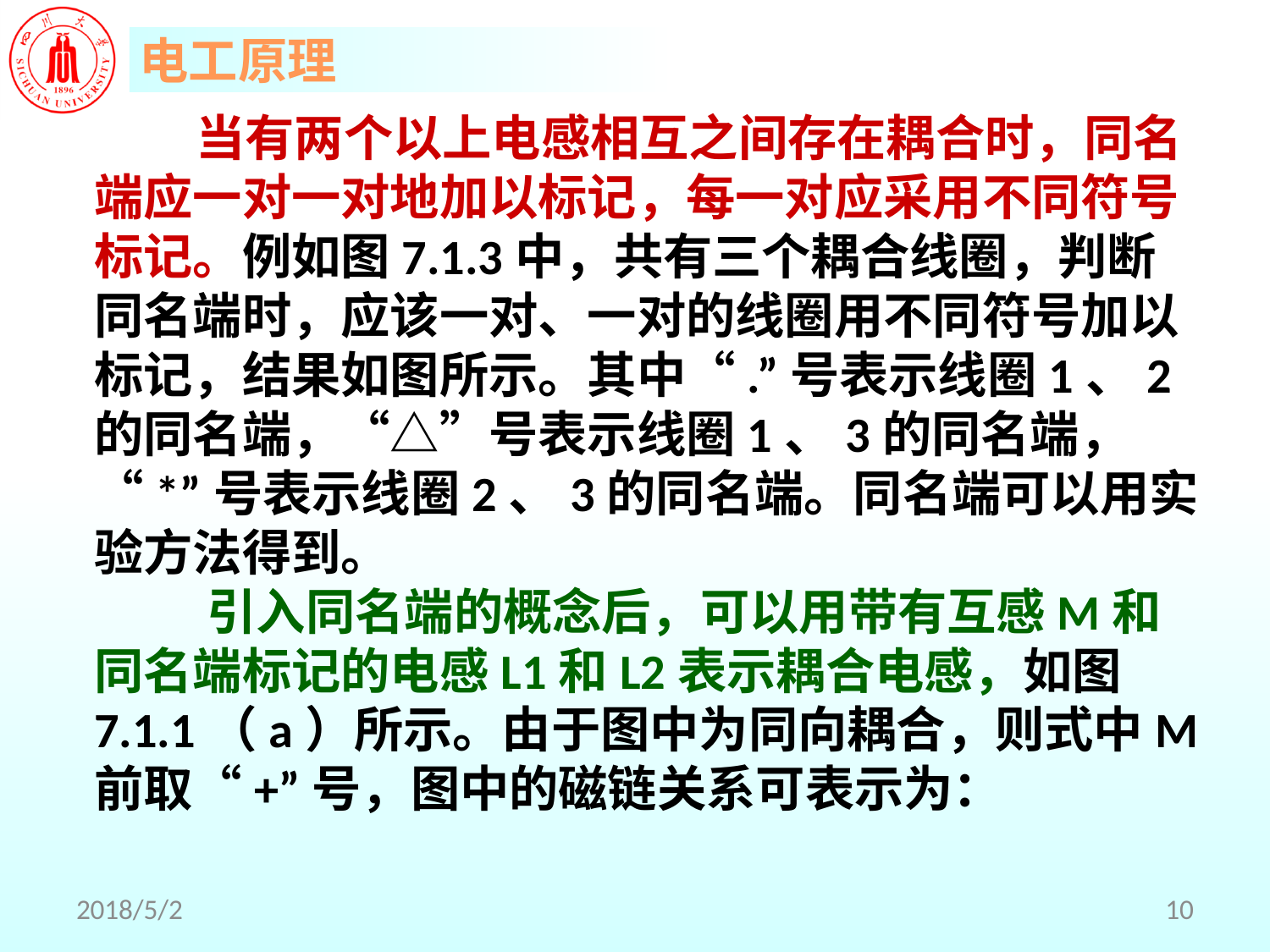

当有两个以上电感相互之间存在耦合时，同名端应一对一对地加以标记，每一对应采用不同符号标记。例如图7.1.3中，共有三个耦合线圈，判断同名端时，应该一对、一对的线圈用不同符号加以标记，结果如图所示。其中“.”号表示线圈1、2的同名端，“△”号表示线圈1、3的同名端，“*”号表示线圈2、3的同名端。同名端可以用实验方法得到。
         引入同名端的概念后，可以用带有互感M和同名端标记的电感L1和L2表示耦合电感，如图7.1.1（a）所示。由于图中为同向耦合，则式中M前取“+”号，图中的磁链关系可表示为：

2018/5/2
10